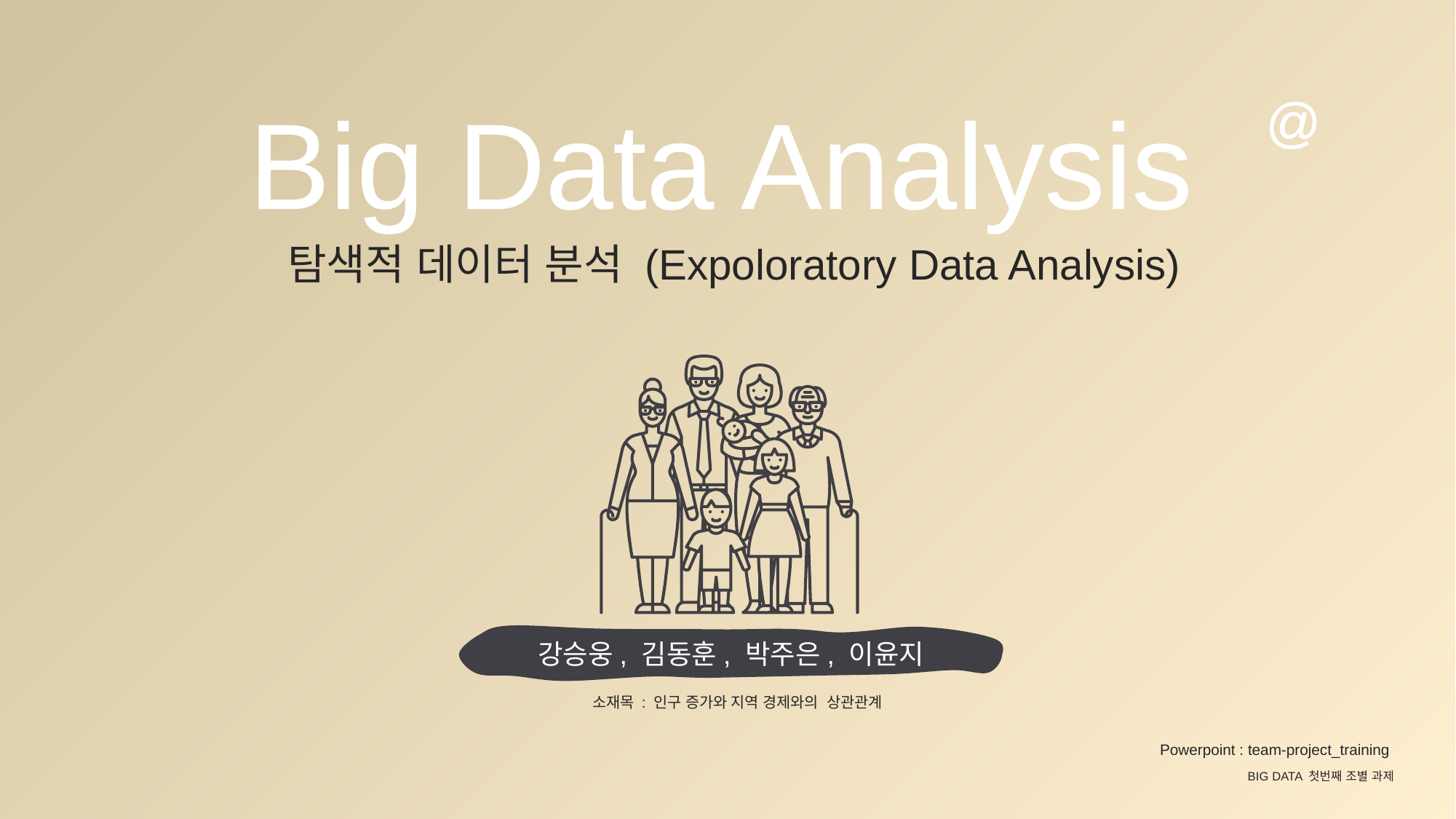

@
Big Data Analysis
탐색적 데이터 분석 (Expoloratory Data Analysis)

강승웅, 김동훈, 박주은, 이윤지
소재목 : 인구 증가와 지역 경제와의  상관관계
Powerpoint : team-project_training
BIG DATA 첫번째 조별 과제